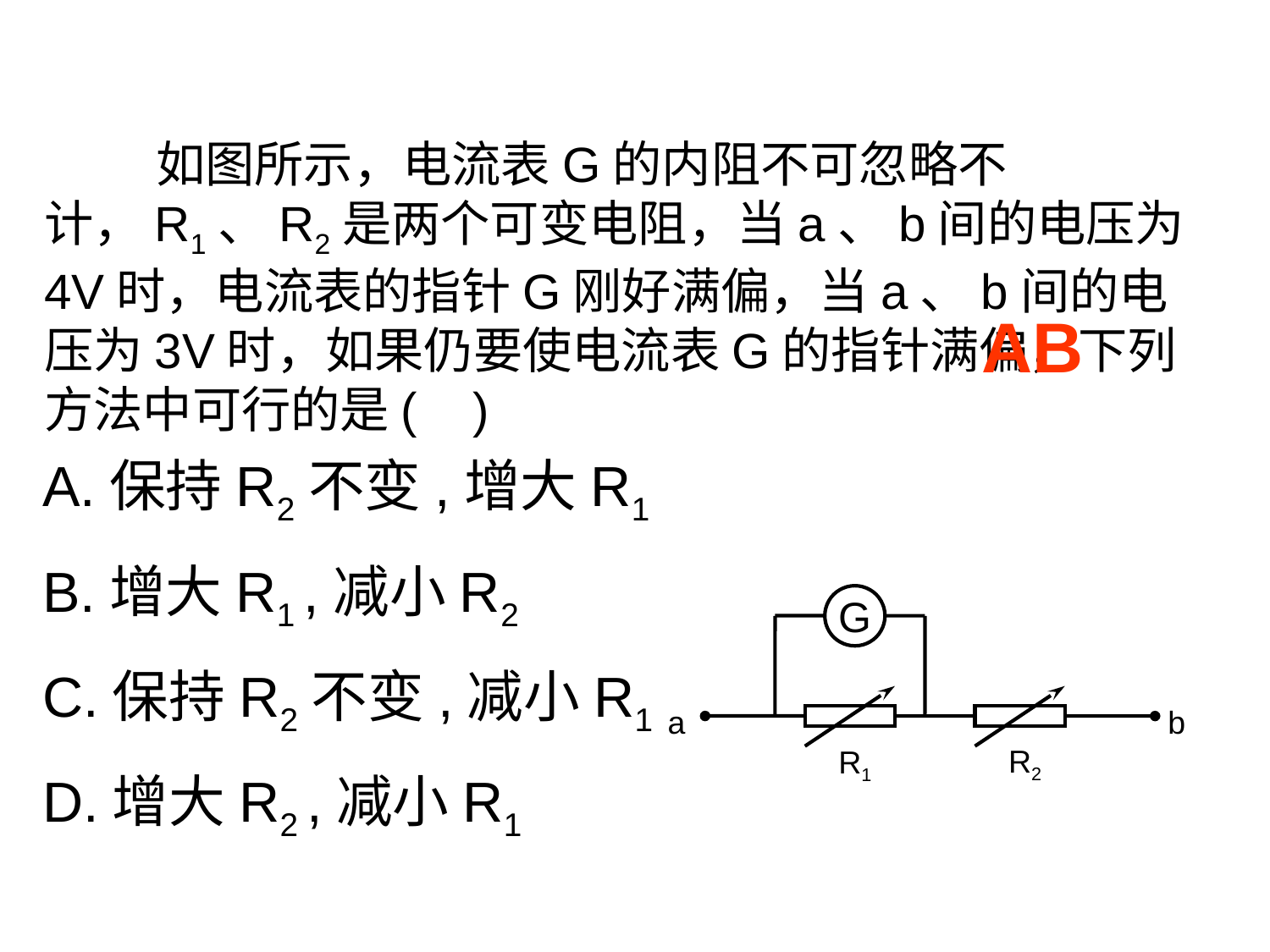

如图所示，电流表G的内阻不可忽略不计，R1、R2是两个可变电阻，当a、b间的电压为4V时，电流表的指针G刚好满偏，当a、b间的电压为3V时，如果仍要使电流表G的指针满偏，下列方法中可行的是(    )
AB
A.保持R2不变,增大R1
B.增大R1 ,减小R2
C.保持R2不变,减小R1
D.增大R2 ,减小R1
G

a
b

R2
R1